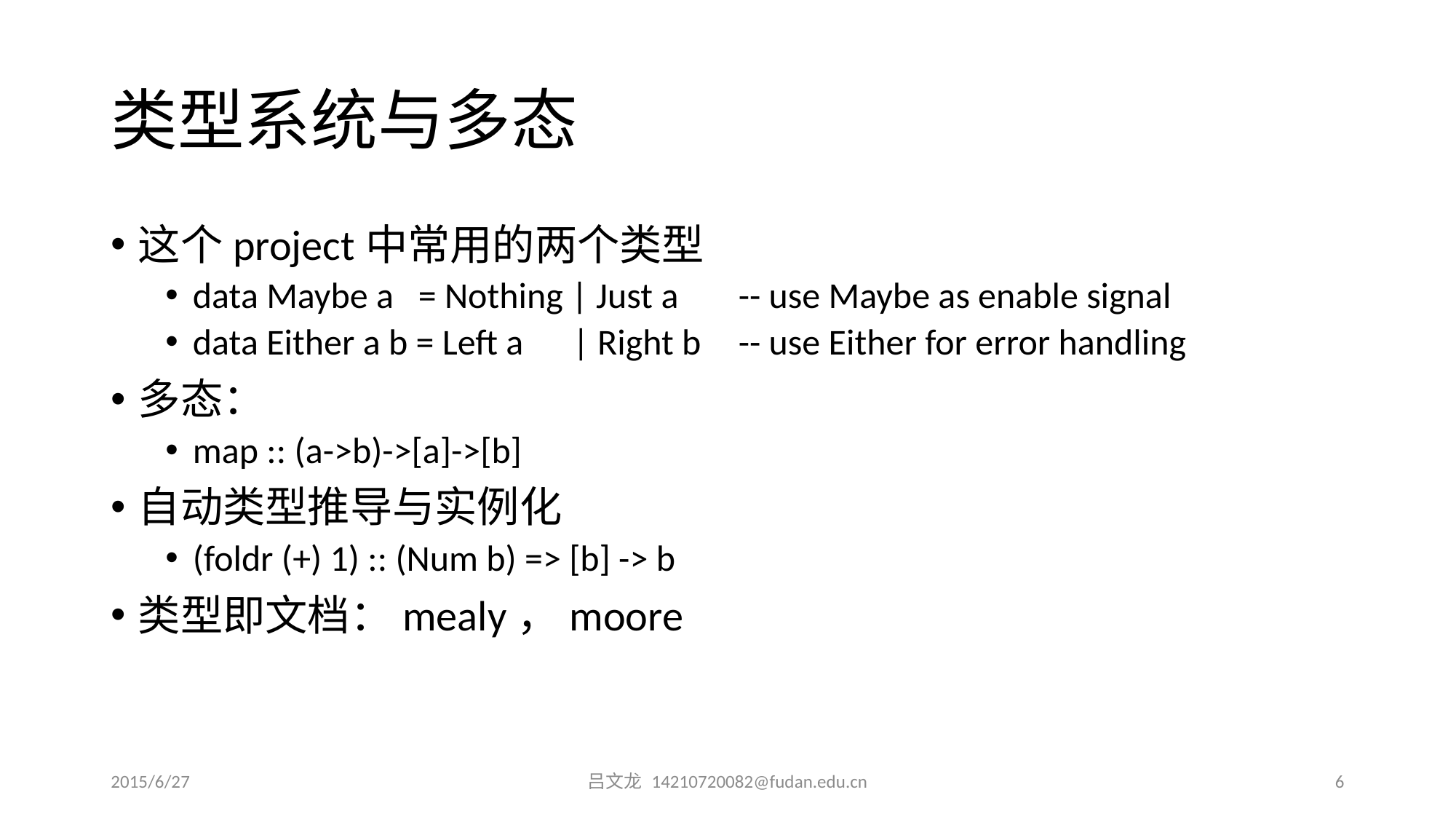

# 类型系统与多态
这个project中常用的两个类型
data Maybe a   = Nothing | Just a     	-- use Maybe as enable signal
data Either a b = Left a      | Right b 	-- use Either for error handling
多态：
map :: (a->b)->[a]->[b]
自动类型推导与实例化
(foldr (+) 1) :: (Num b) => [b] -> b
类型即文档：mealy，moore

2015/6/27
吕文龙 14210720082@fudan.edu.cn
6